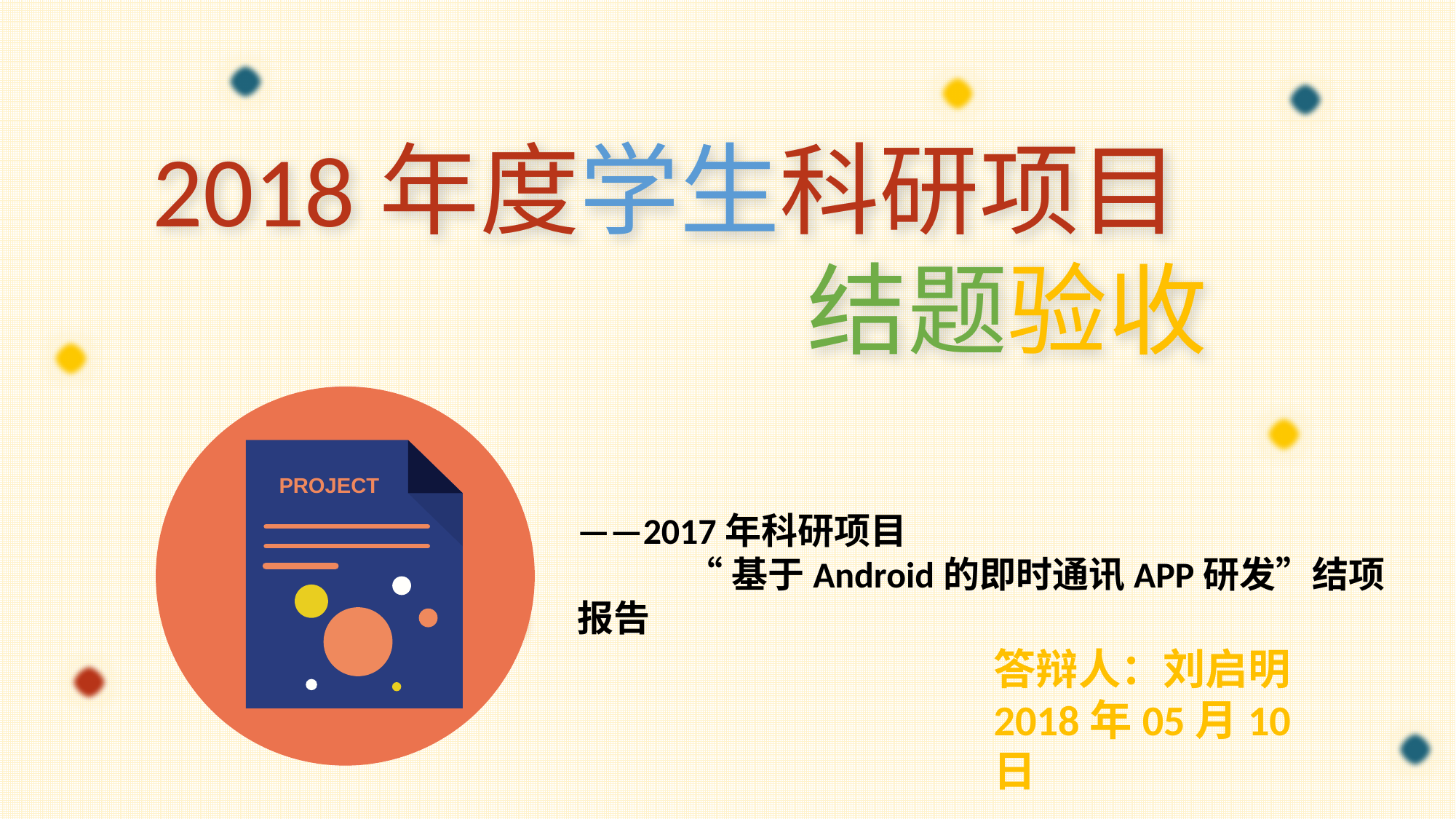

2018年度学生科研项目
						结题验收

PROJECT

——2017年科研项目
	“基于Android的即时通讯APP研发”结项报告

答辩人：刘启明
2018年05月10日